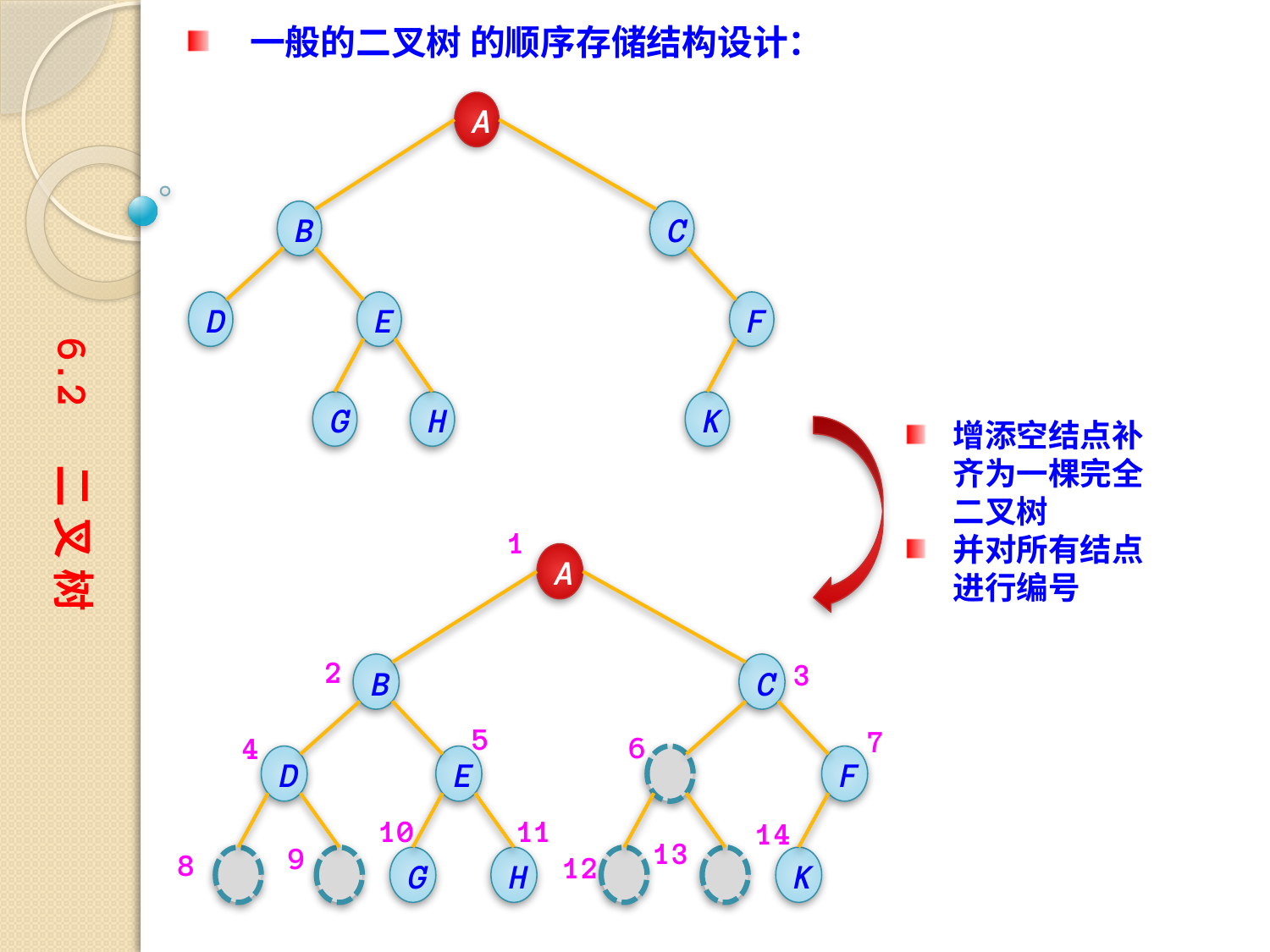

一般的二叉树 的顺序存储结构设计：
A
B
C
D
E
F
G
H
K
6.2  二 叉 树
增添空结点补齐为一棵完全二叉树
并对所有结点进行编号

1
A
2
B
C
3
5
7
6
4
D
E

F
10
11
14
13
9
8

G
H
12

K